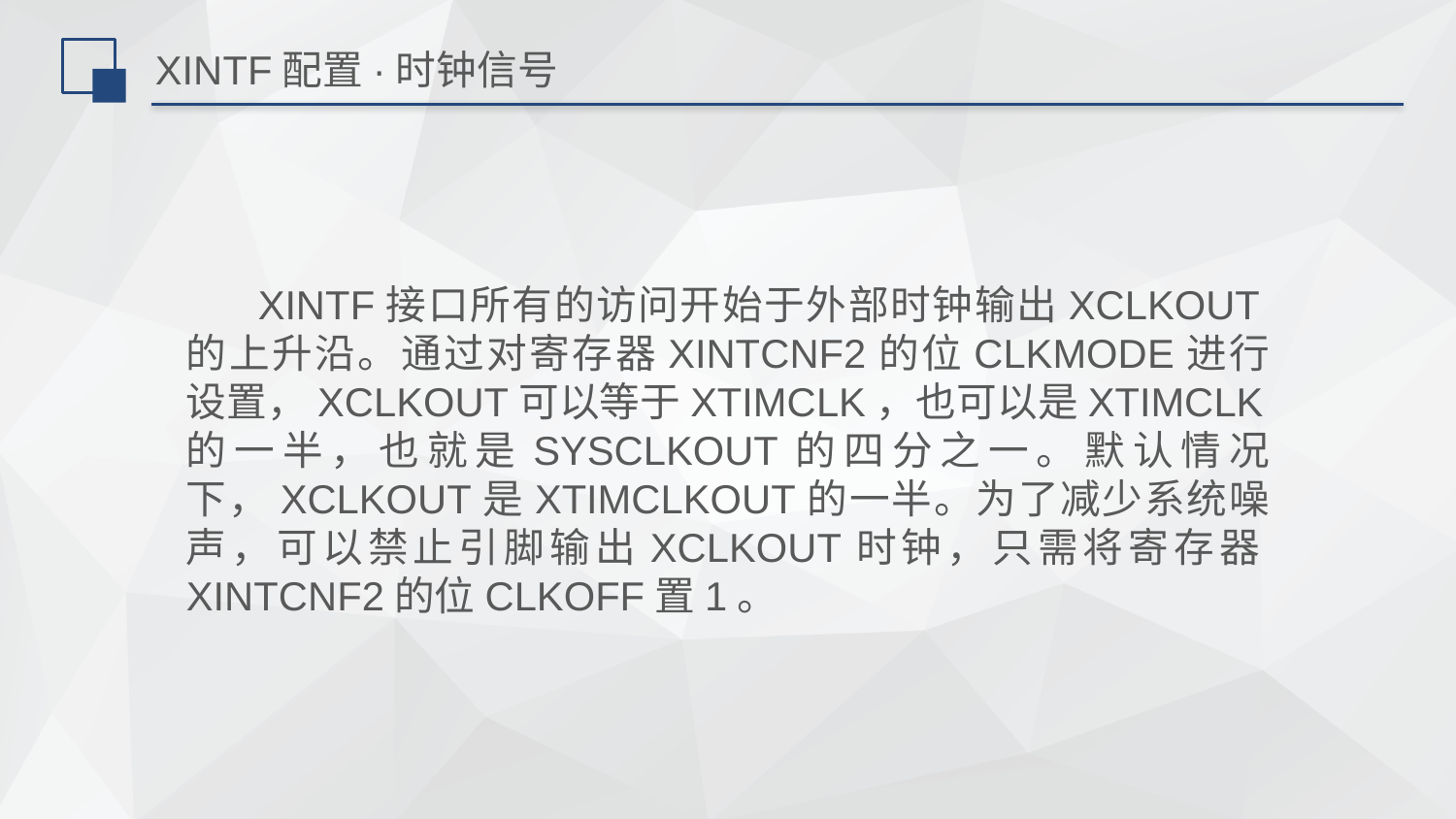

# XINTF配置·时钟信号
XINTF接口所有的访问开始于外部时钟输出XCLKOUT的上升沿。通过对寄存器XINTCNF2的位CLKMODE进行设置，XCLKOUT可以等于XTIMCLK，也可以是XTIMCLK的一半，也就是SYSCLKOUT的四分之一。默认情况下，XCLKOUT是XTIMCLKOUT的一半。为了减少系统噪声，可以禁止引脚输出XCLKOUT时钟，只需将寄存器XINTCNF2的位CLKOFF置1。